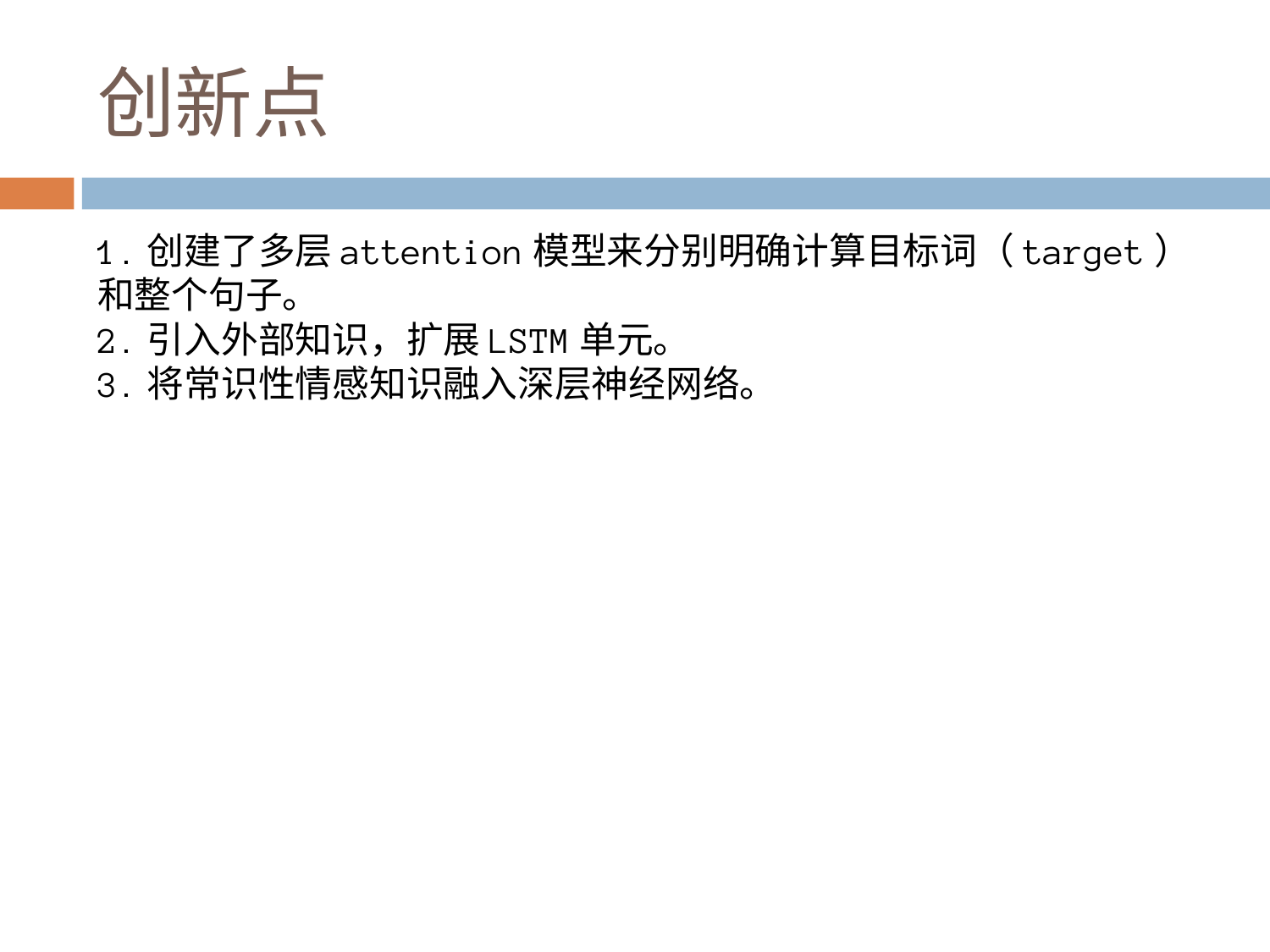

# 创新点
1.创建了多层attention模型来分别明确计算目标词（target）和整个句子。
2.引入外部知识，扩展LSTM单元。
3.将常识性情感知识融入深层神经网络。